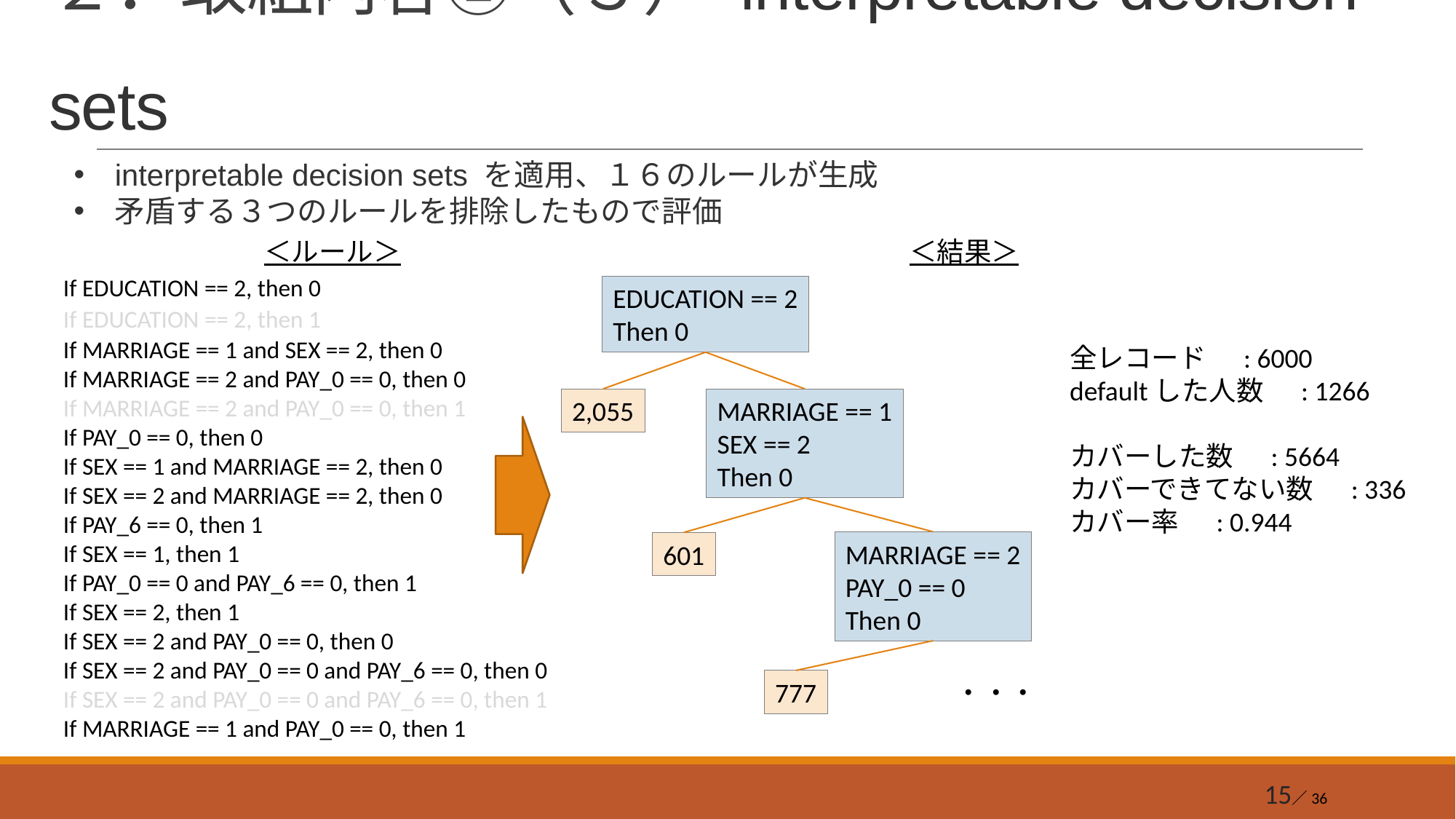

# ２．取組内容②（３） interpretable decision sets
interpretable decision sets を適用、１６のルールが生成
矛盾する３つのルールを排除したもので評価
＜ルール＞
＜結果＞
| If EDUCATION == 2, then 0 |
| --- |
| If EDUCATION == 2, then 1 |
| If MARRIAGE == 1 and SEX == 2, then 0 |
| If MARRIAGE == 2 and PAY\_0 == 0, then 0 |
| If MARRIAGE == 2 and PAY\_0 == 0, then 1 |
| If PAY\_0 == 0, then 0 |
| If SEX == 1 and MARRIAGE == 2, then 0 |
| If SEX == 2 and MARRIAGE == 2, then 0 |
| If PAY\_6 == 0, then 1 |
| If SEX == 1, then 1 |
| If PAY\_0 == 0 and PAY\_6 == 0, then 1 |
| If SEX == 2, then 1 |
| If SEX == 2 and PAY\_0 == 0, then 0 |
| If SEX == 2 and PAY\_0 == 0 and PAY\_6 == 0, then 0 |
| If SEX == 2 and PAY\_0 == 0 and PAY\_6 == 0, then 1 |
| If MARRIAGE == 1 and PAY\_0 == 0, then 1 |
EDUCATION == 2
Then 0
全レコード     : 6000
defaultした人数     : 1266

カバーした数     : 5664
カバーできてない数     : 336
カバー率     : 0.944
2,055
MARRIAGE == 1
SEX == 2
Then 0

MARRIAGE == 2
PAY_0 == 0
Then 0
601
777
・・・
15／36